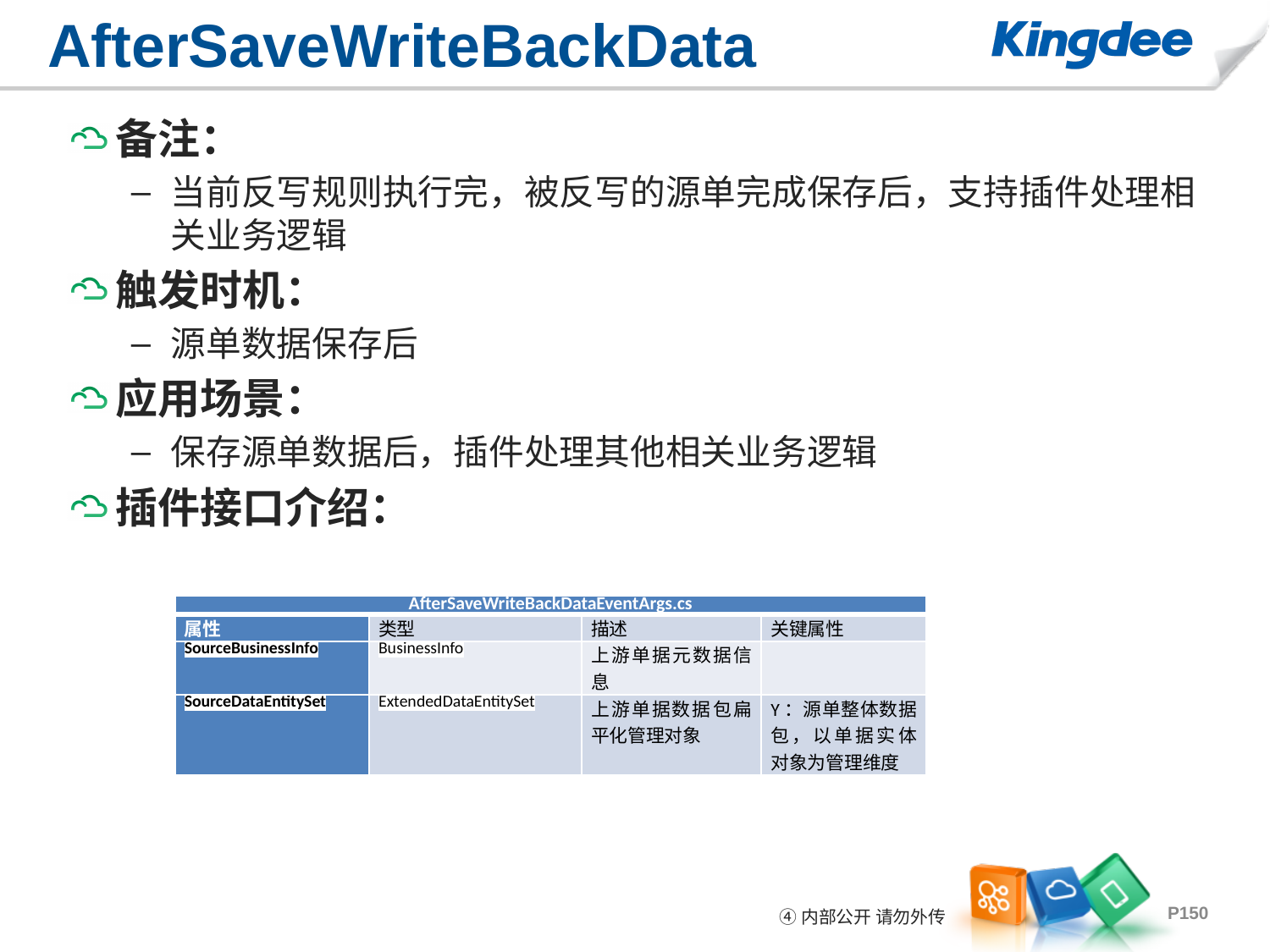

# AfterSaveWriteBackData
备注：
当前反写规则执行完，被反写的源单完成保存后，支持插件处理相关业务逻辑
触发时机：
源单数据保存后
应用场景：
保存源单数据后，插件处理其他相关业务逻辑
插件接口介绍：
| AfterSaveWriteBackDataEventArgs.cs |  |  |  |
| --- | --- | --- | --- |
| 属性 | 类型 | 描述 | 关键属性 |
| SourceBusinessInfo | BusinessInfo | 上游单据元数据信息 |  |
| SourceDataEntitySet | ExtendedDataEntitySet | 上游单据数据包扁平化管理对象 | Y：源单整体数据包，以单据实体对象为管理维度 |